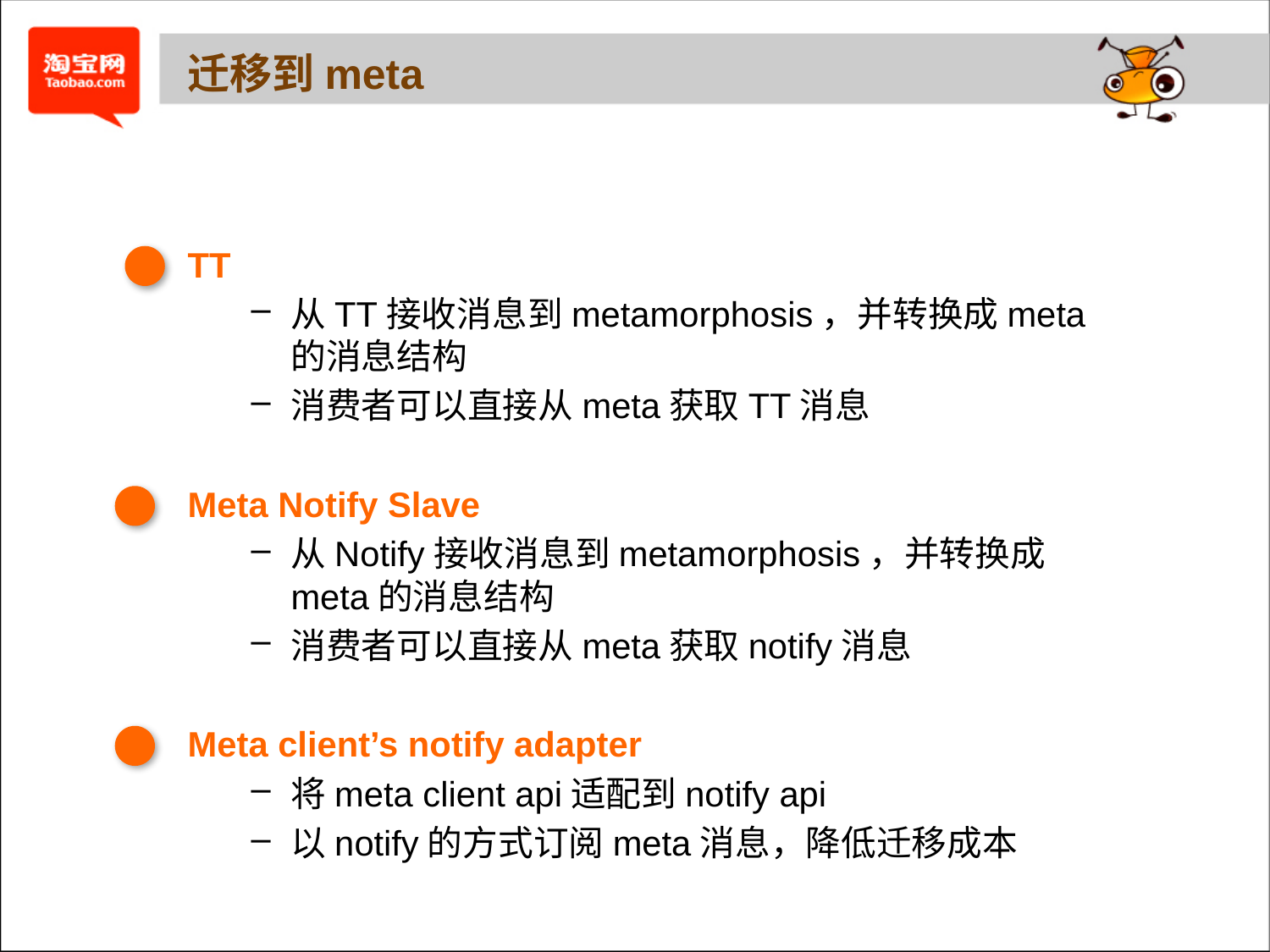

# 迁移到meta
TT
从TT接收消息到metamorphosis，并转换成meta的消息结构
消费者可以直接从meta获取TT消息

Meta Notify Slave
从Notify接收消息到metamorphosis，并转换成meta的消息结构
消费者可以直接从meta获取notify消息

Meta client’s notify adapter
将meta client api适配到notify api
以notify的方式订阅meta消息，降低迁移成本